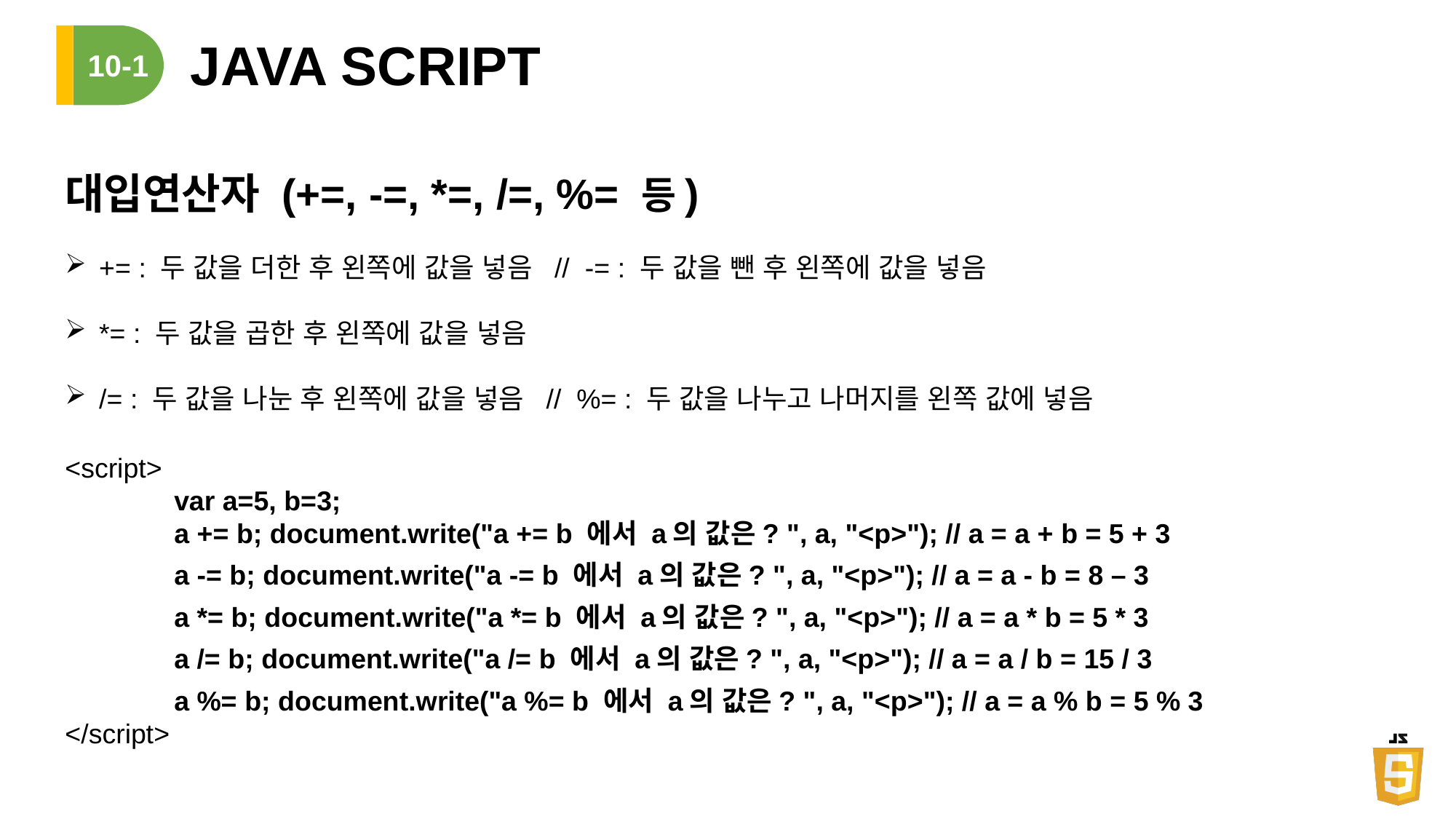

# JAVA SCRIPT
10-1

대입연산자 (+=, -=, *=, /=, %= 등)

+= : 두 값을 더한 후 왼쪽에 값을 넣음  //  -= : 두 값을 뺀 후 왼쪽에 값을 넣음

*= : 두 값을 곱한 후 왼쪽에 값을 넣음

/= : 두 값을 나눈 후 왼쪽에 값을 넣음  //  %= : 두 값을 나누고 나머지를 왼쪽 값에 넣음
<script>
	var a=5, b=3;
	a += b; document.write("a += b 에서 a의 값은? ", a, "<p>"); // a = a + b = 5 + 3

	a -= b; document.write("a -= b 에서 a의 값은? ", a, "<p>"); // a = a - b = 8 – 3

	a *= b; document.write("a *= b 에서 a의 값은? ", a, "<p>"); // a = a * b = 5 * 3

	a /= b; document.write("a /= b 에서 a의 값은? ", a, "<p>"); // a = a / b = 15 / 3

	a %= b; document.write("a %= b 에서 a의 값은? ", a, "<p>"); // a = a % b = 5 % 3
</script>